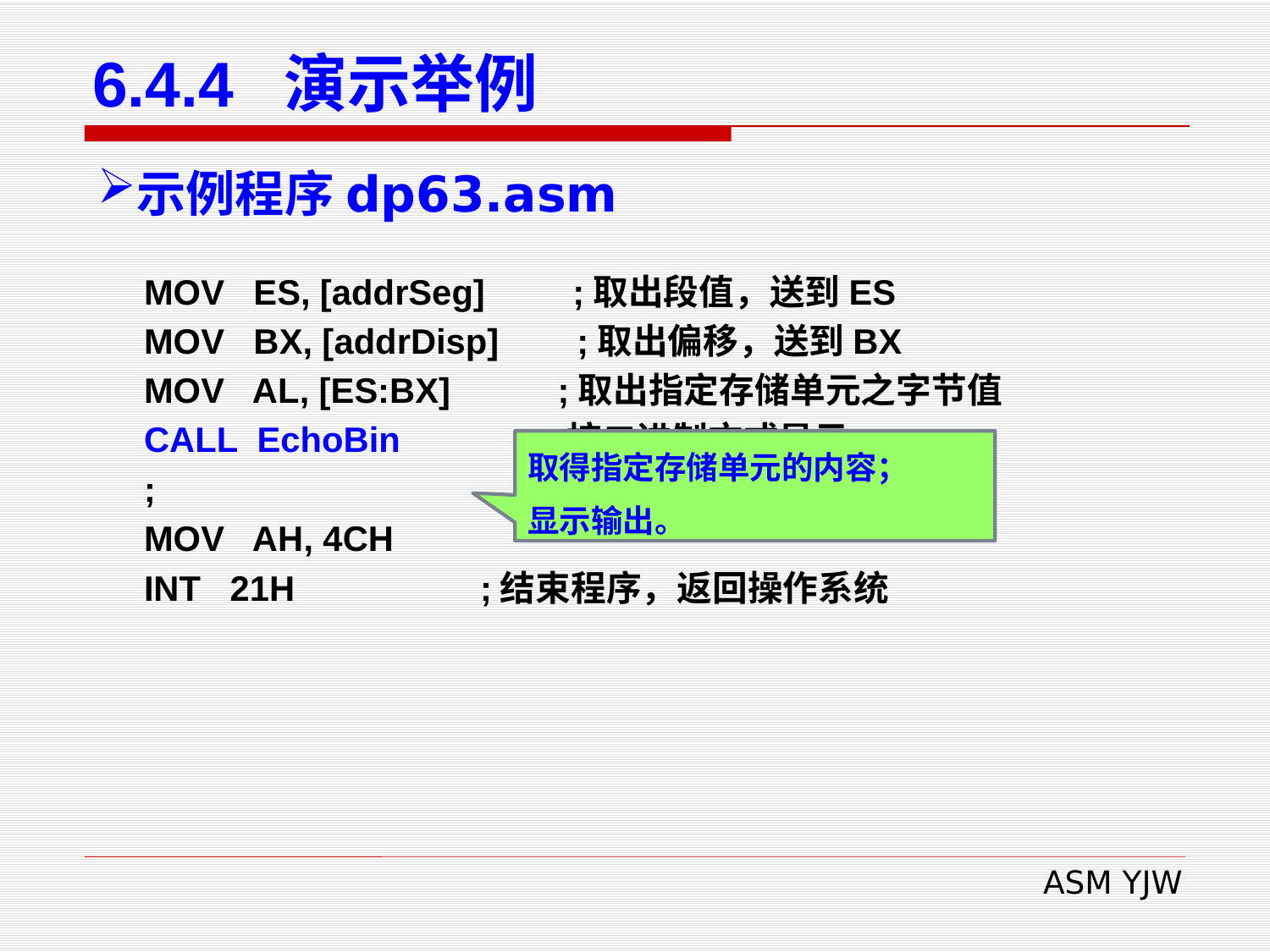

# 6.4.4  演示举例
示例程序dp63.asm

    MOV   ES, [addrSeg]         ;取出段值，送到ES
    MOV   BX, [addrDisp]        ;取出偏移，送到BX
    MOV   AL, [ES:BX]           ;取出指定存储单元之字节值
    CALL  EchoBin               ;按二进制方式显示
    ;
    MOV   AH, 4CH
    INT   21H                   ;结束程序，返回操作系统
取得指定存储单元的内容；
显示输出。